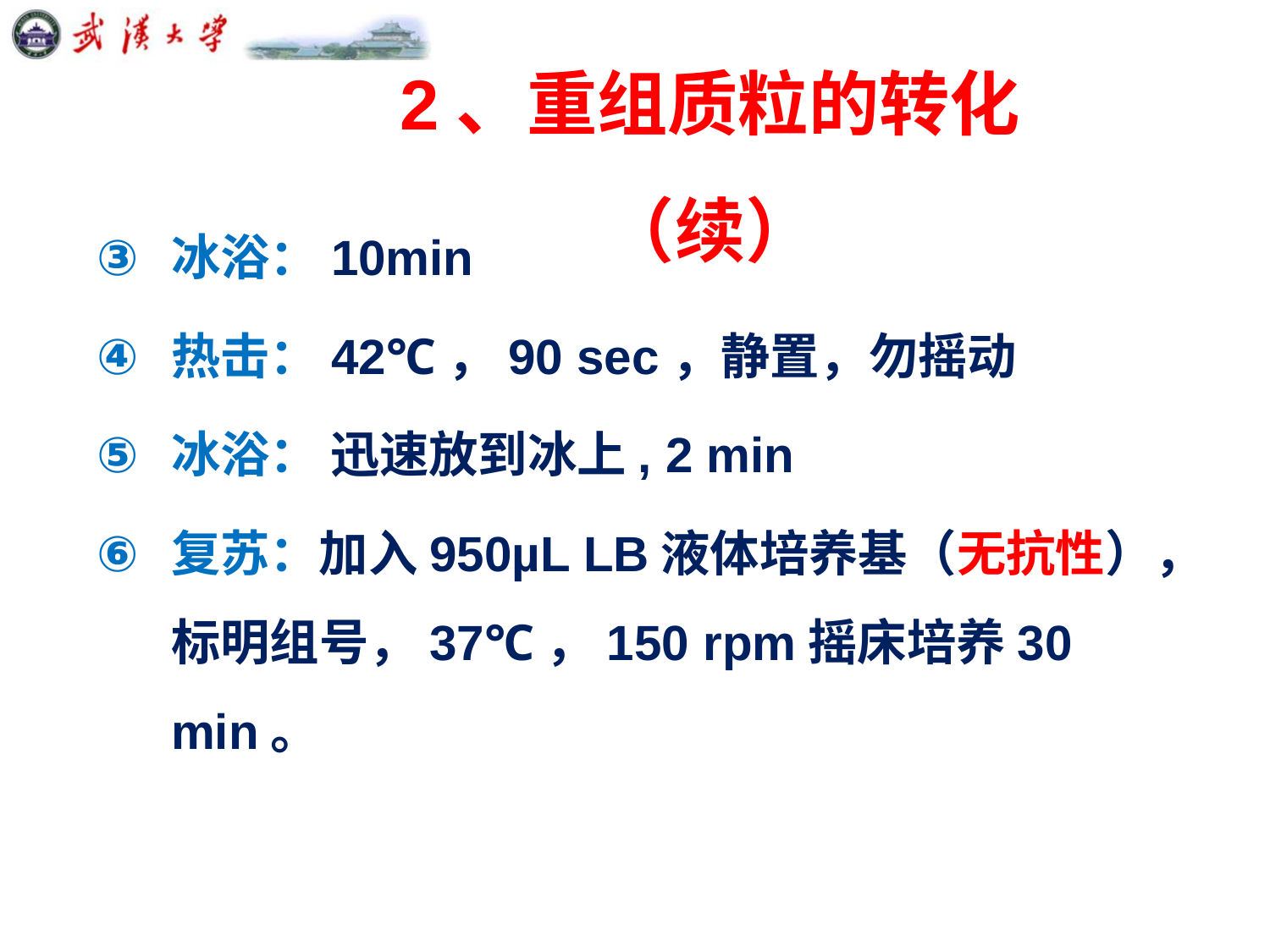

2、重组质粒的转化（续）
冰浴：10min
热击：42℃，90 sec，静置，勿摇动
冰浴： 迅速放到冰上, 2 min
复苏：加入950µL LB液体培养基（无抗性），标明组号，37℃，150 rpm摇床培养30 min。